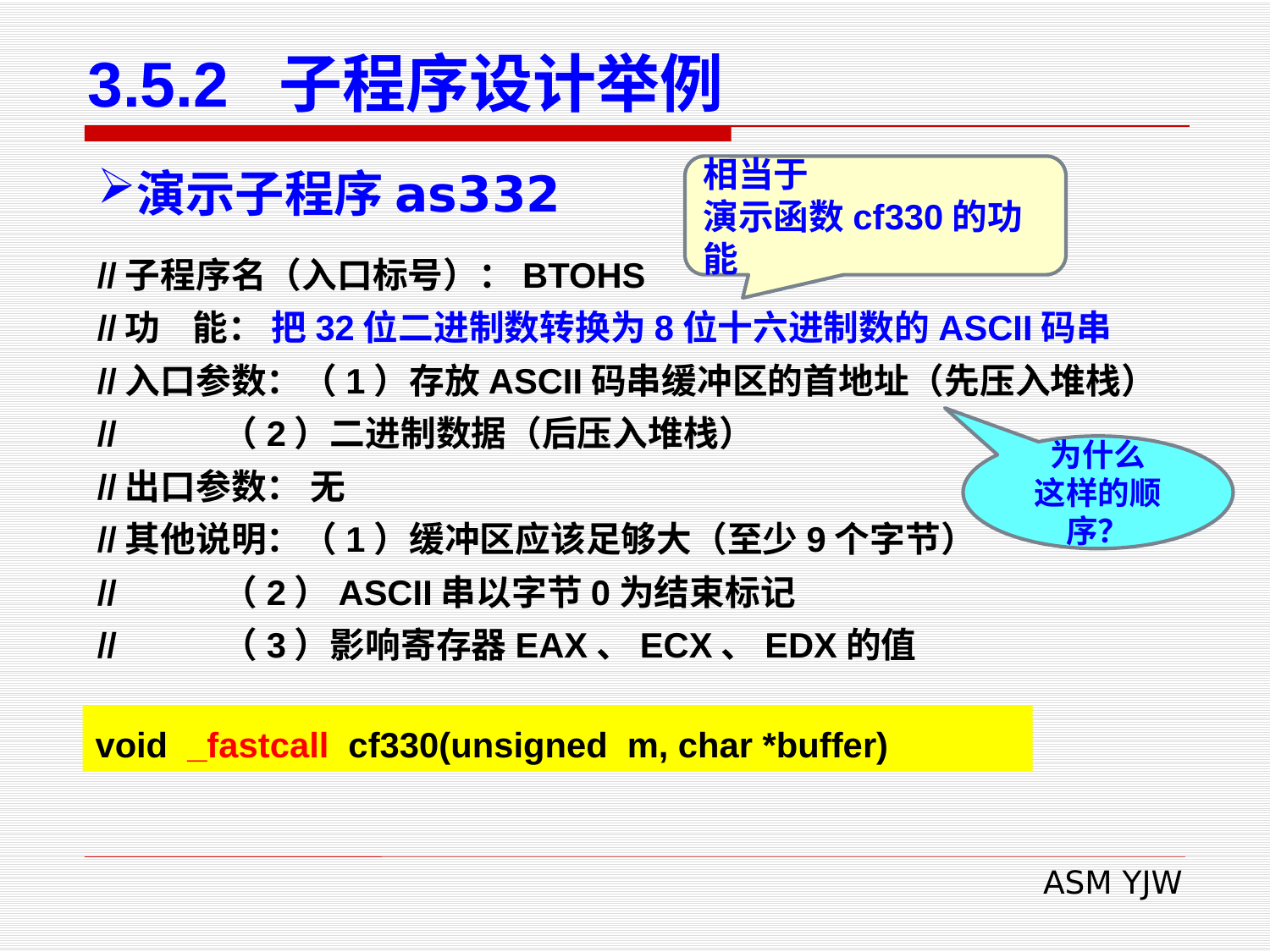

# 3.5.2  子程序设计举例
演示子程序as332
相当于
演示函数cf330的功能
//子程序名（入口标号）：BTOHS
//功    能： 把32位二进制数转换为8位十六进制数的ASCII码串
//入口参数：（1）存放ASCII码串缓冲区的首地址（先压入堆栈）
//          （2）二进制数据（后压入堆栈）
//出口参数： 无
//其他说明：（1）缓冲区应该足够大（至少9个字节）
//          （2）ASCII串以字节0为结束标记
//          （3）影响寄存器EAX、ECX、EDX的值
为什么
这样的顺序？
void  _fastcall  cf330(unsigned  m, char *buffer)